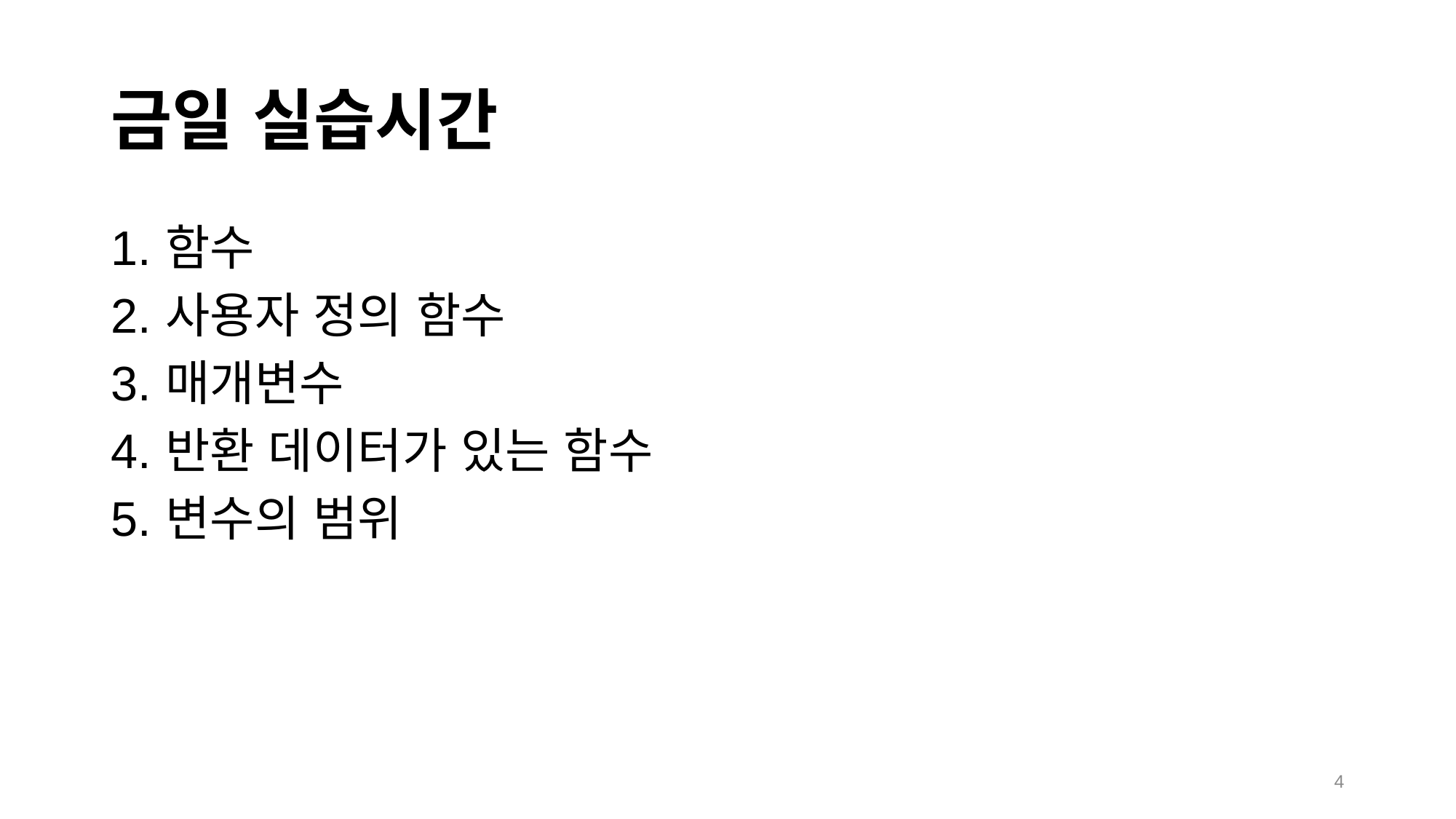

# 금일 실습시간
함수
사용자 정의 함수
매개변수
반환 데이터가 있는 함수
변수의 범위
4